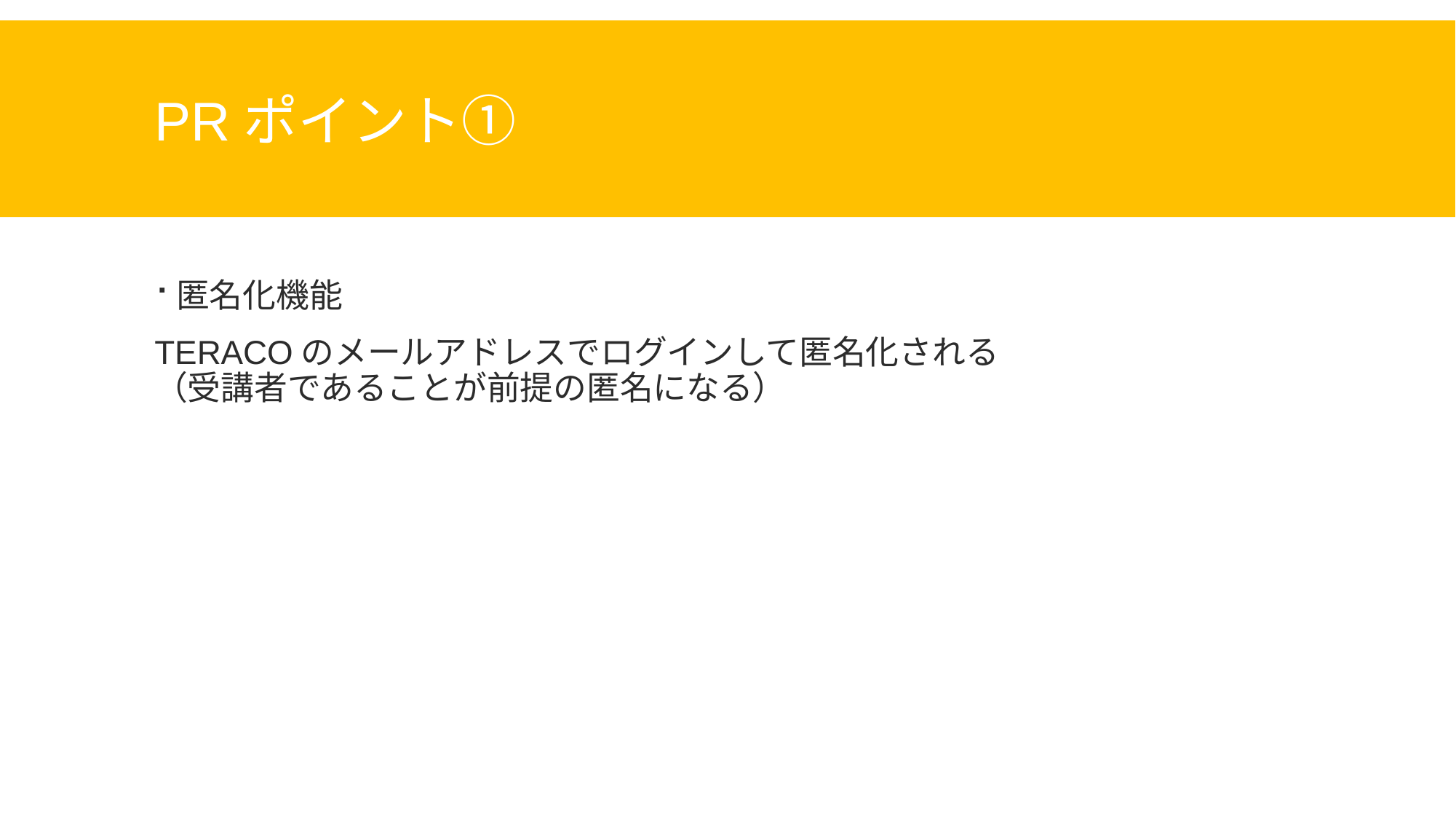

# PRポイント①
匿名化機能
TERACOのメールアドレスでログインして匿名化される（受講者であることが前提の匿名になる）

7